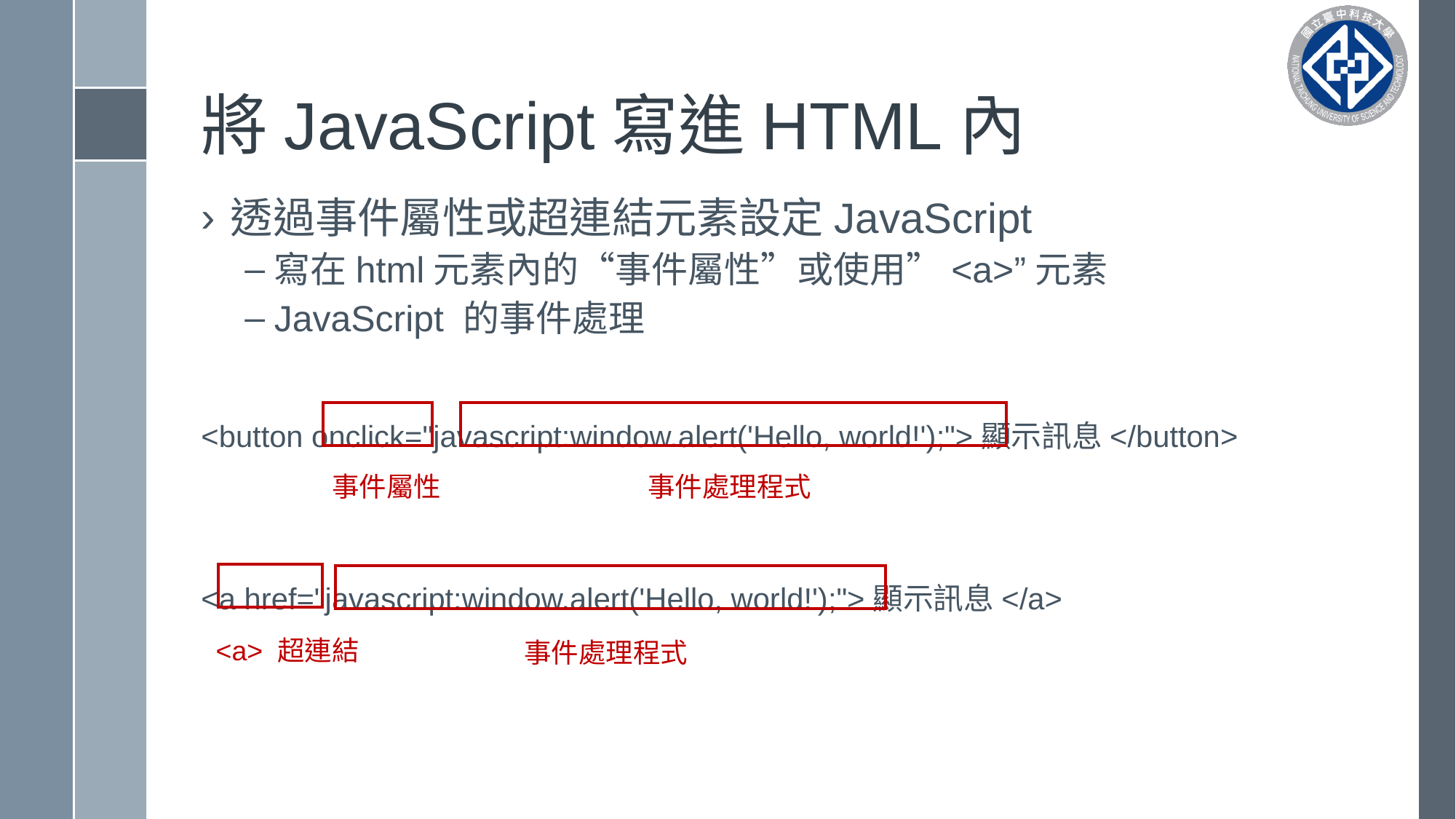

# 將JavaScript寫進HTML內
透過事件屬性或超連結元素設定JavaScript
寫在html元素內的“事件屬性”或使用”<a>”元素
JavaScript 的事件處理

<button onclick="javascript:window.alert('Hello, world!');">顯示訊息</button>

<a href="javascript:window.alert('Hello, world!');">顯示訊息</a>

事件屬性
事件處理程式

<a> 超連結
事件處理程式